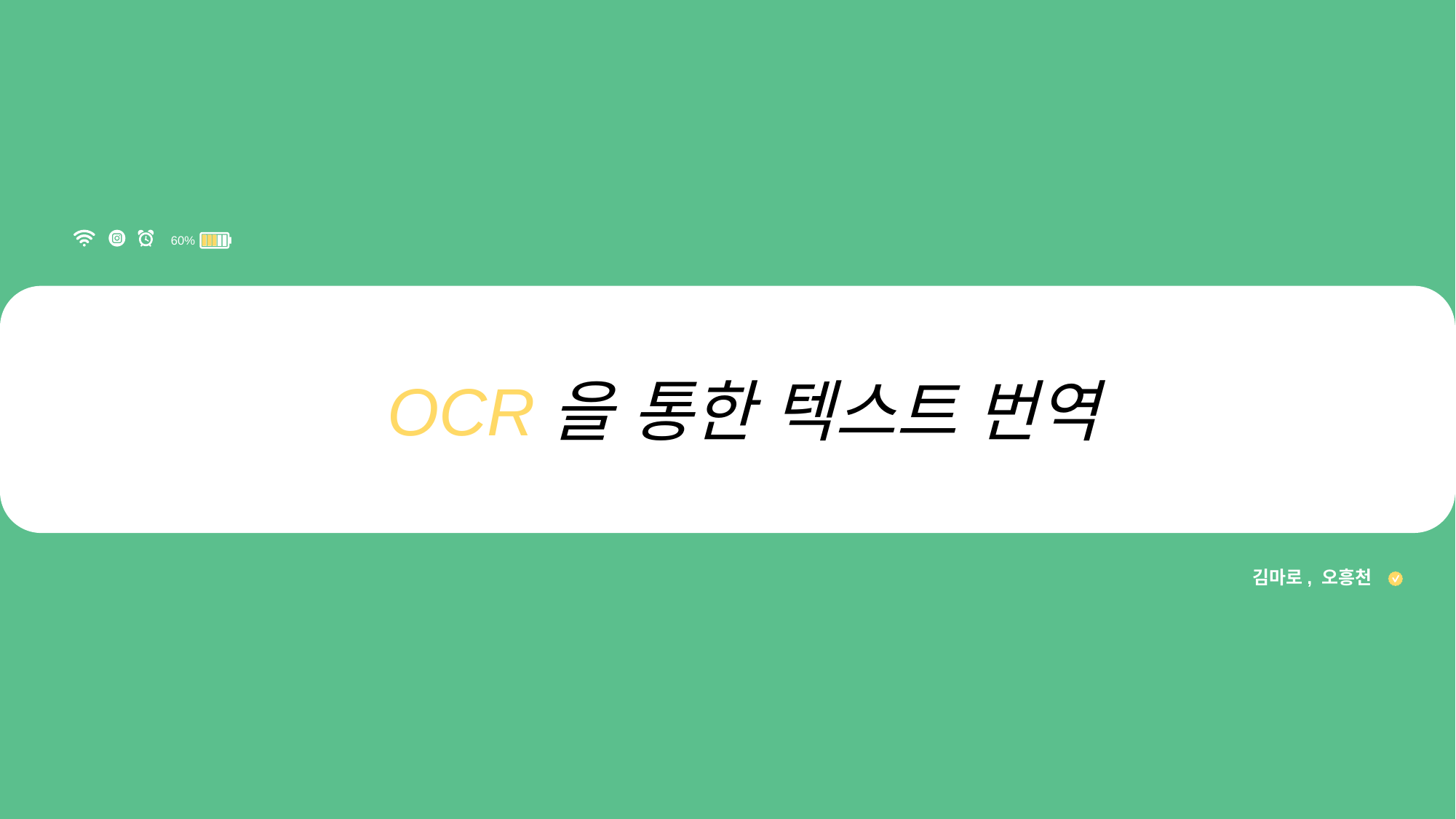

60%

OCR을 통한 텍스트 번역
김마로, 오흥천